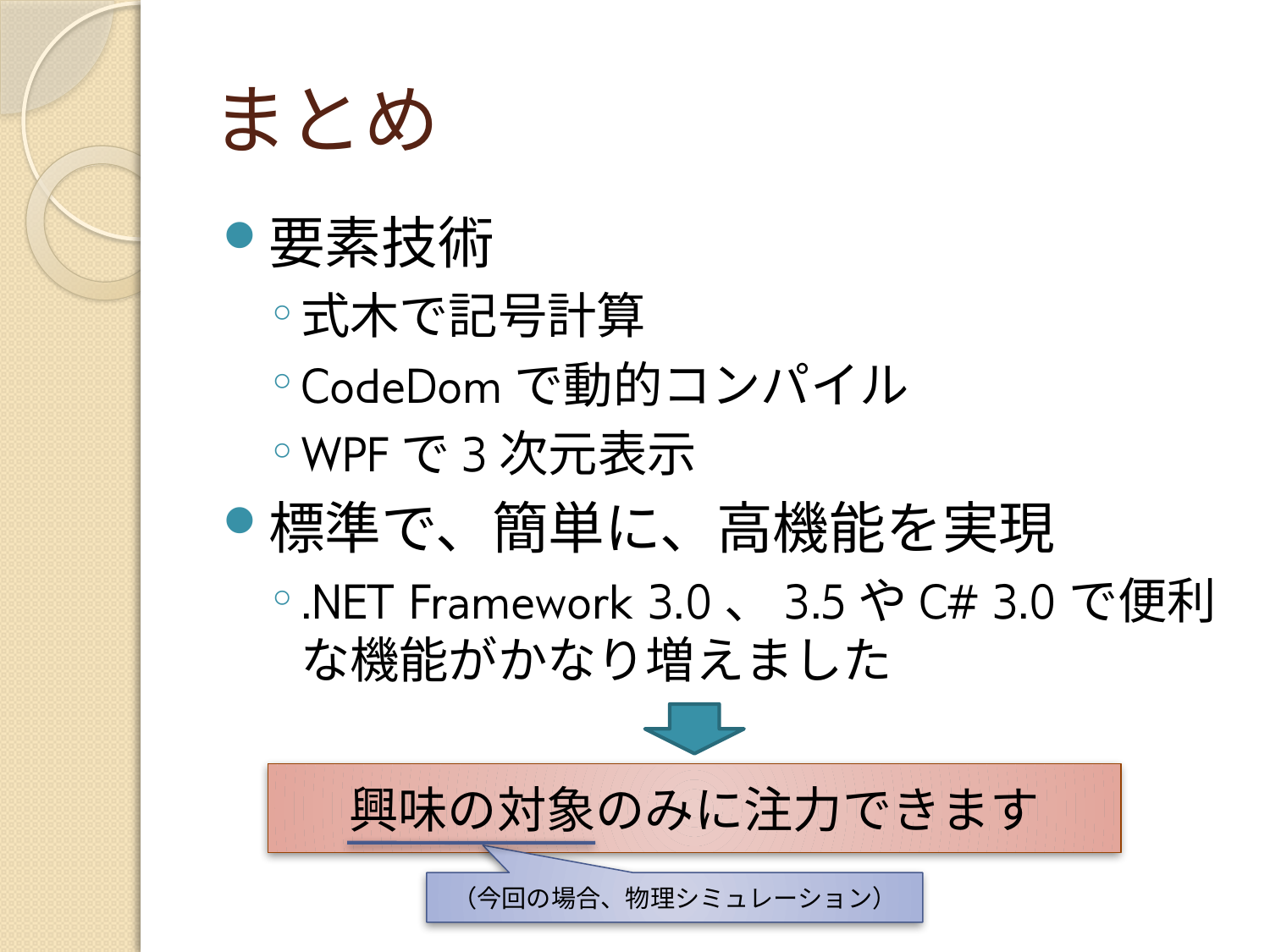

# まとめ
要素技術
式木で記号計算
CodeDomで動的コンパイル
WPFで3次元表示
標準で、簡単に、高機能を実現
.NET Framework 3.0、3.5やC# 3.0で便利な機能がかなり増えました

興味の対象のみに注力できます
（今回の場合、物理シミュレーション）